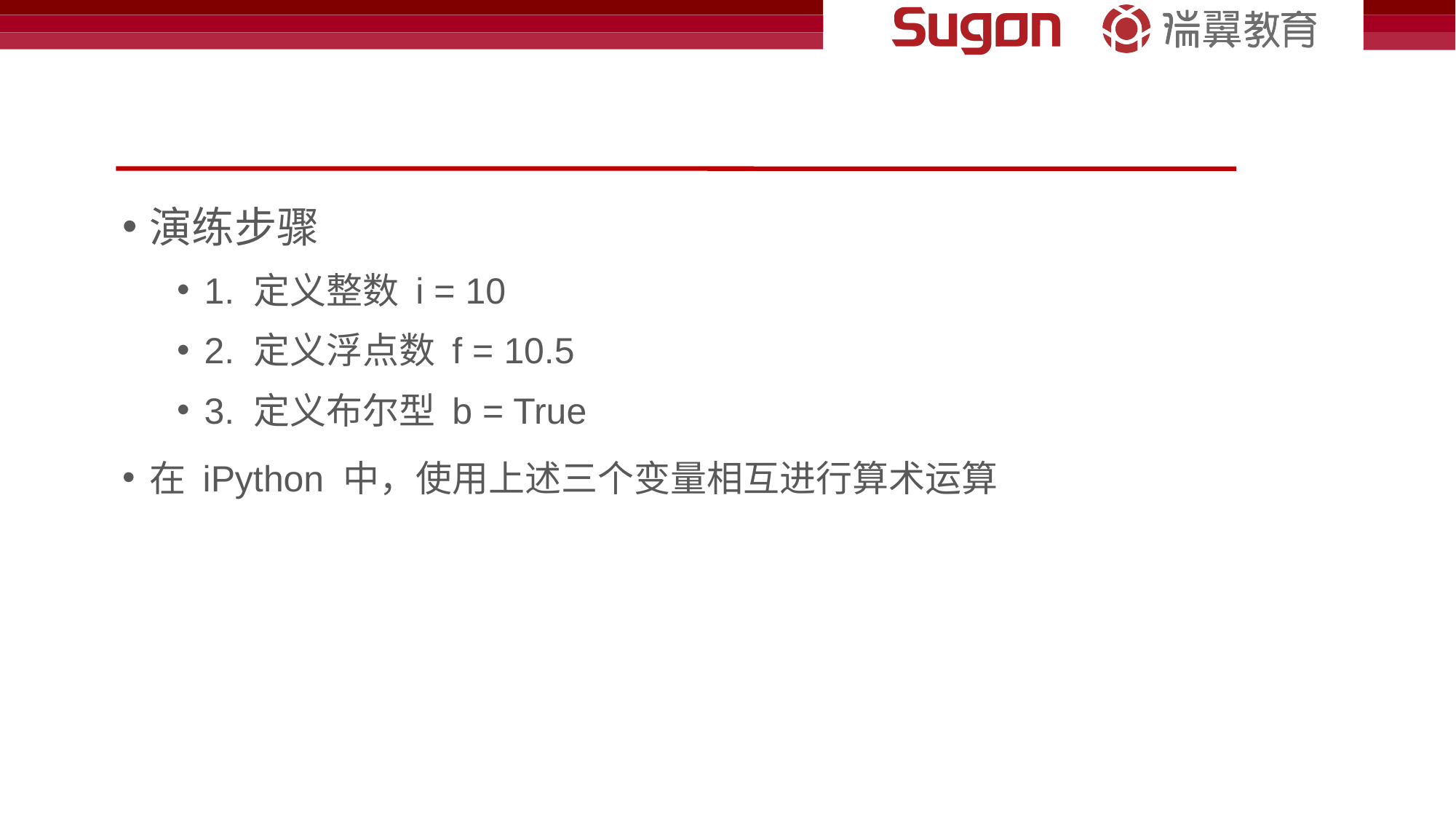

#
演练步骤
1. 定义整数 i = 10
2. 定义浮点数 f = 10.5
3. 定义布尔型 b = True
在 iPython 中，使用上述三个变量相互进行算术运算